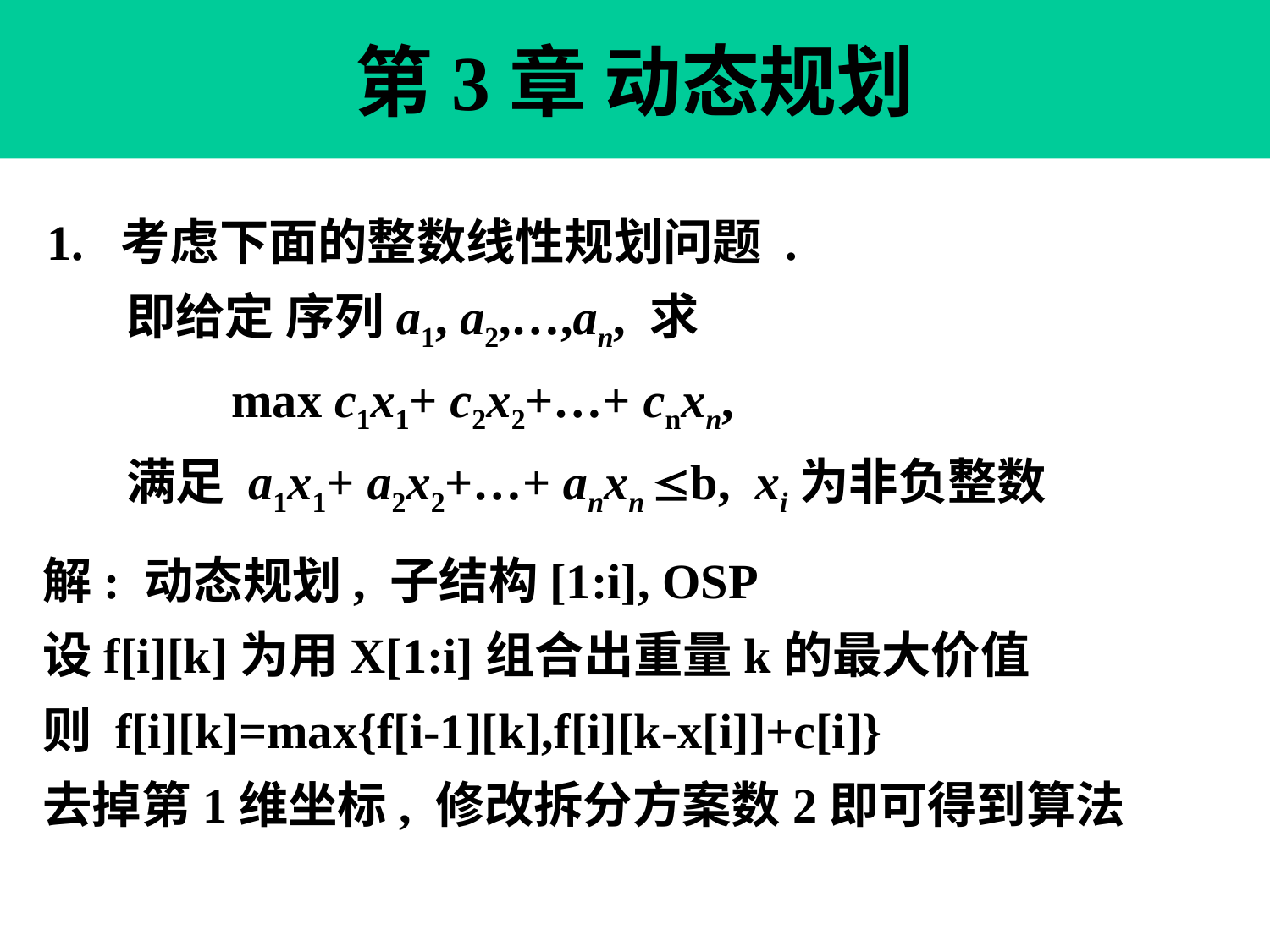

第3章 动态规划
1.  考虑下面的整数线性规划问题 .
      即给定 序列a1, a2,…,an, 求
               max c1x1+ c2x2+…+ cnxn,
      满足 a1x1+ a2x2+…+ anxn ≤b,  xi为非负整数
解: 动态规划, 子结构[1:i], OSP
设f[i][k]为用X[1:i]组合出重量k的最大价值
则 f[i][k]=max{f[i-1][k],f[i][k-x[i]]+c[i]}
去掉第1维坐标, 修改拆分方案数2即可得到算法